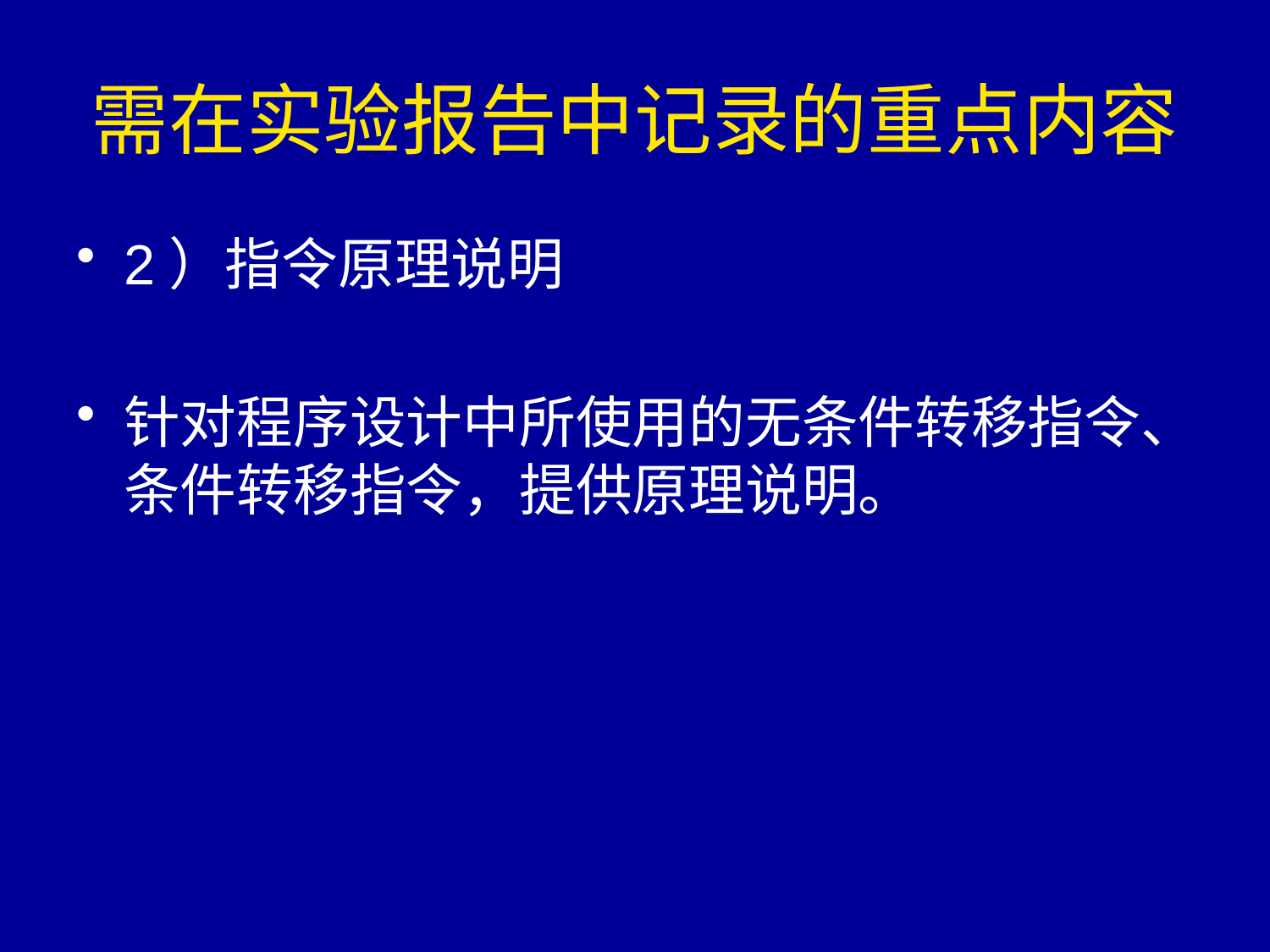

# 需在实验报告中记录的重点内容
2）指令原理说明

针对程序设计中所使用的无条件转移指令、条件转移指令，提供原理说明。